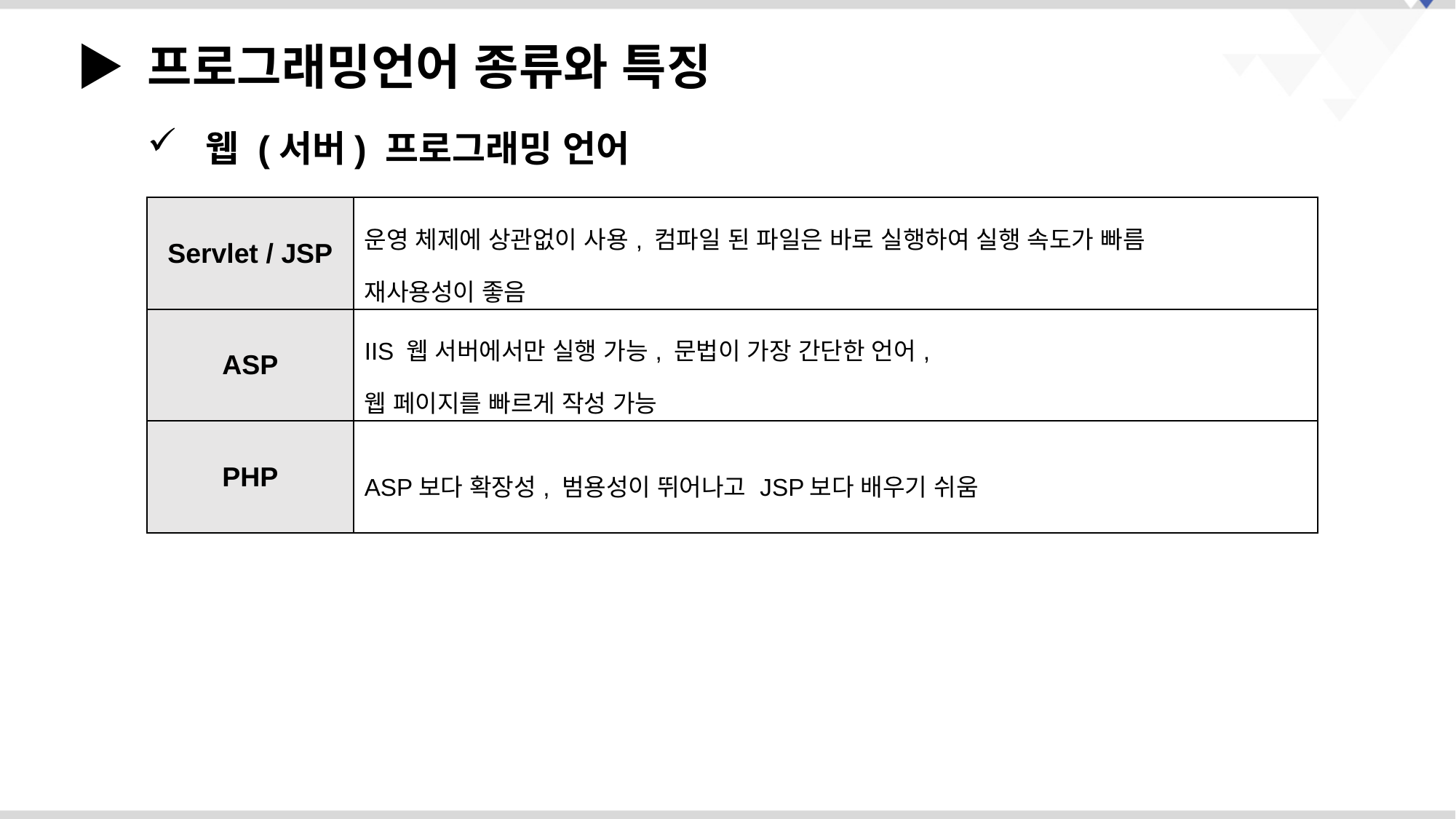

▶ 프로그래밍언어 종류와 특징
 웹 (서버) 프로그래밍 언어
| Servlet / JSP | 운영 체제에 상관없이 사용, 컴파일 된 파일은 바로 실행하여 실행 속도가 빠름 재사용성이 좋음 |
| --- | --- |
| ASP | IIS 웹 서버에서만 실행 가능, 문법이 가장 간단한 언어, 웹 페이지를 빠르게 작성 가능 |
| PHP | ASP보다 확장성, 범용성이 뛰어나고 JSP보다 배우기 쉬움 |